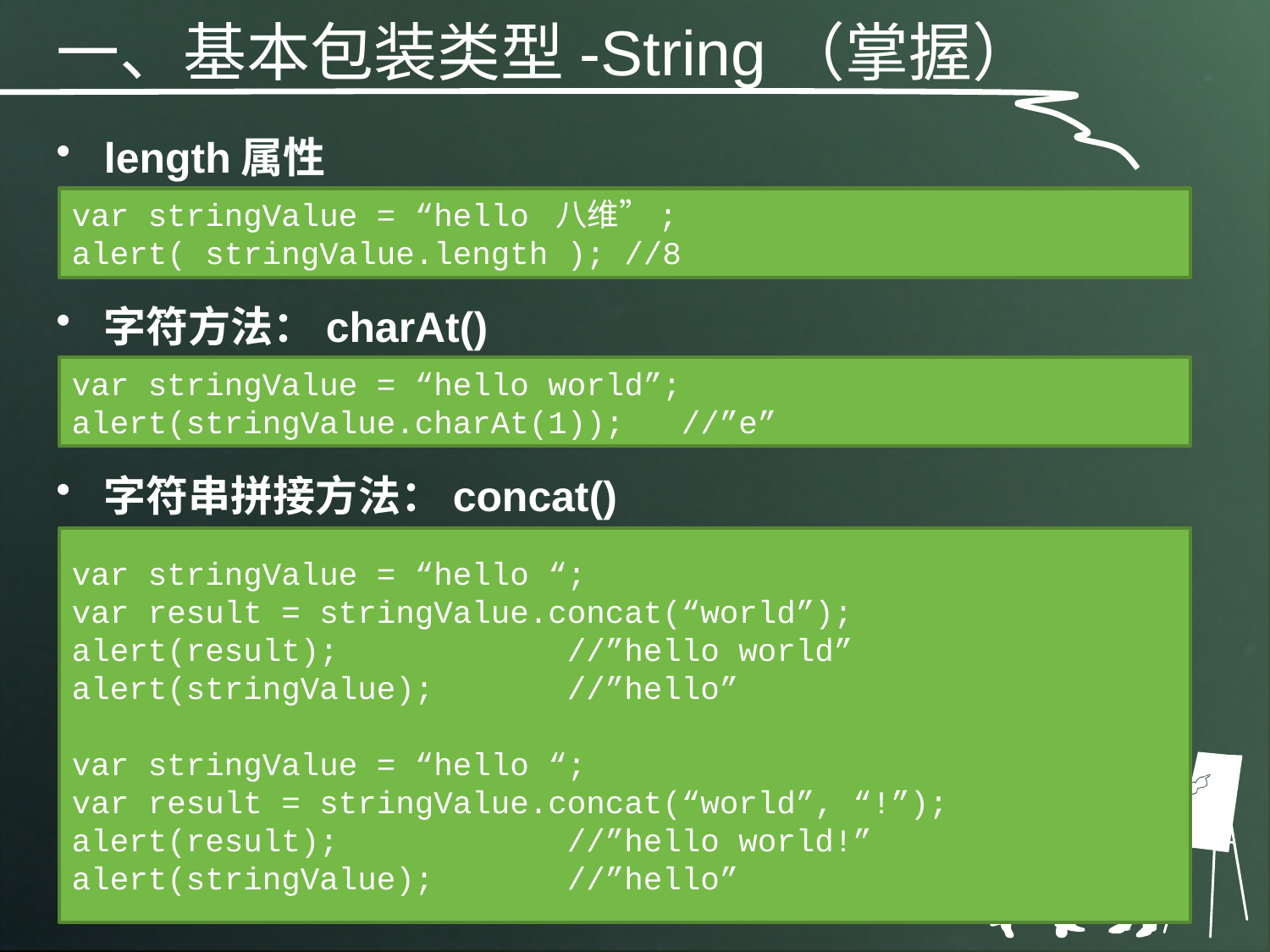

一、基本包装类型-String（掌握）

length属性

字符方法：charAt()

字符串拼接方法：concat()
var stringValue = “hello 八维”;
alert( stringValue.length ); //8
var stringValue = “hello world”;
alert(stringValue.charAt(1));   //”e”
var stringValue = “hello “;
var result = stringValue.concat(“world”);
alert(result);            //”hello world”
alert(stringValue);       //”hello”

var stringValue = “hello “;
var result = stringValue.concat(“world”, “!”); alert(result);            //”hello world!”
alert(stringValue);       //”hello”